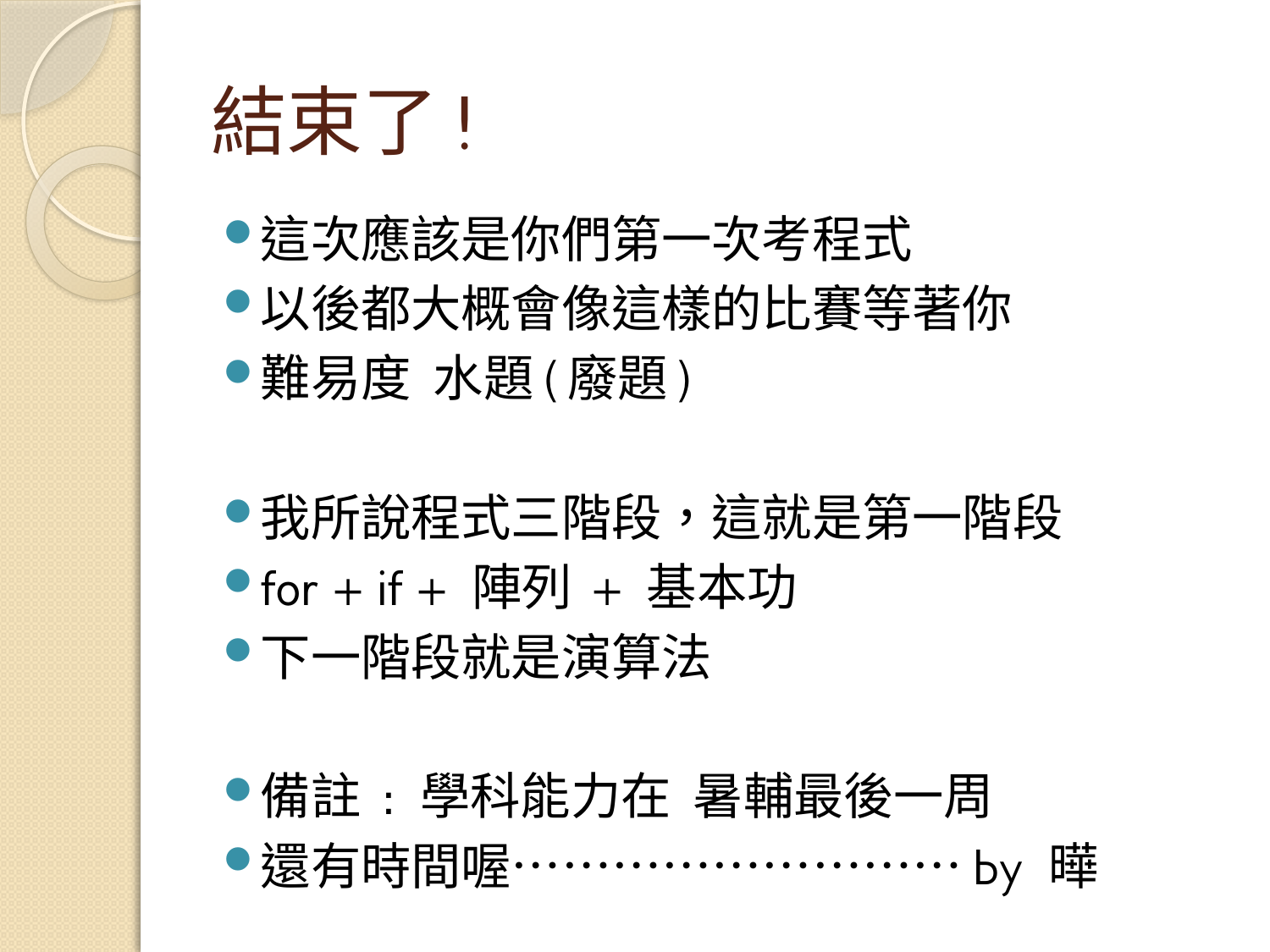

# 結束了!
這次應該是你們第一次考程式
以後都大概會像這樣的比賽等著你
難易度  水題(廢題)

我所說程式三階段，這就是第一階段
for + if + 陣列 + 基本功
下一階段就是演算法

備註 : 學科能力在  暑輔最後一周
還有時間喔………………………by 曄